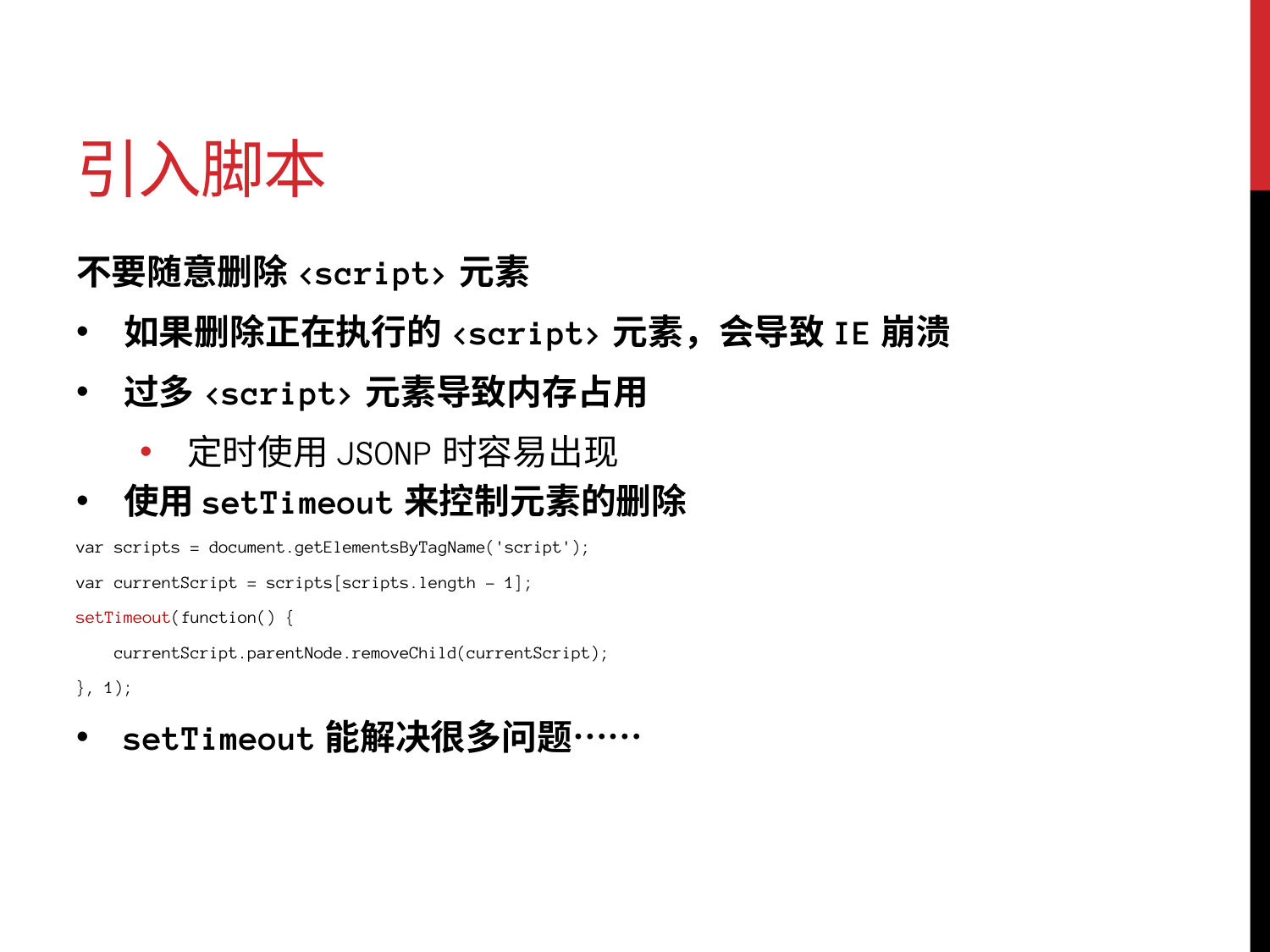

# 引入脚本
不要随意删除<script>元素
如果删除正在执行的<script>元素，会导致IE崩溃
过多<script>元素导致内存占用
定时使用JSONP时容易出现
使用setTimeout来控制元素的删除
var scripts = document.getElementsByTagName('script');
var currentScript = scripts[scripts.length - 1];
setTimeout(function() {
    currentScript.parentNode.removeChild(currentScript);
}, 1);
setTimeout能解决很多问题……